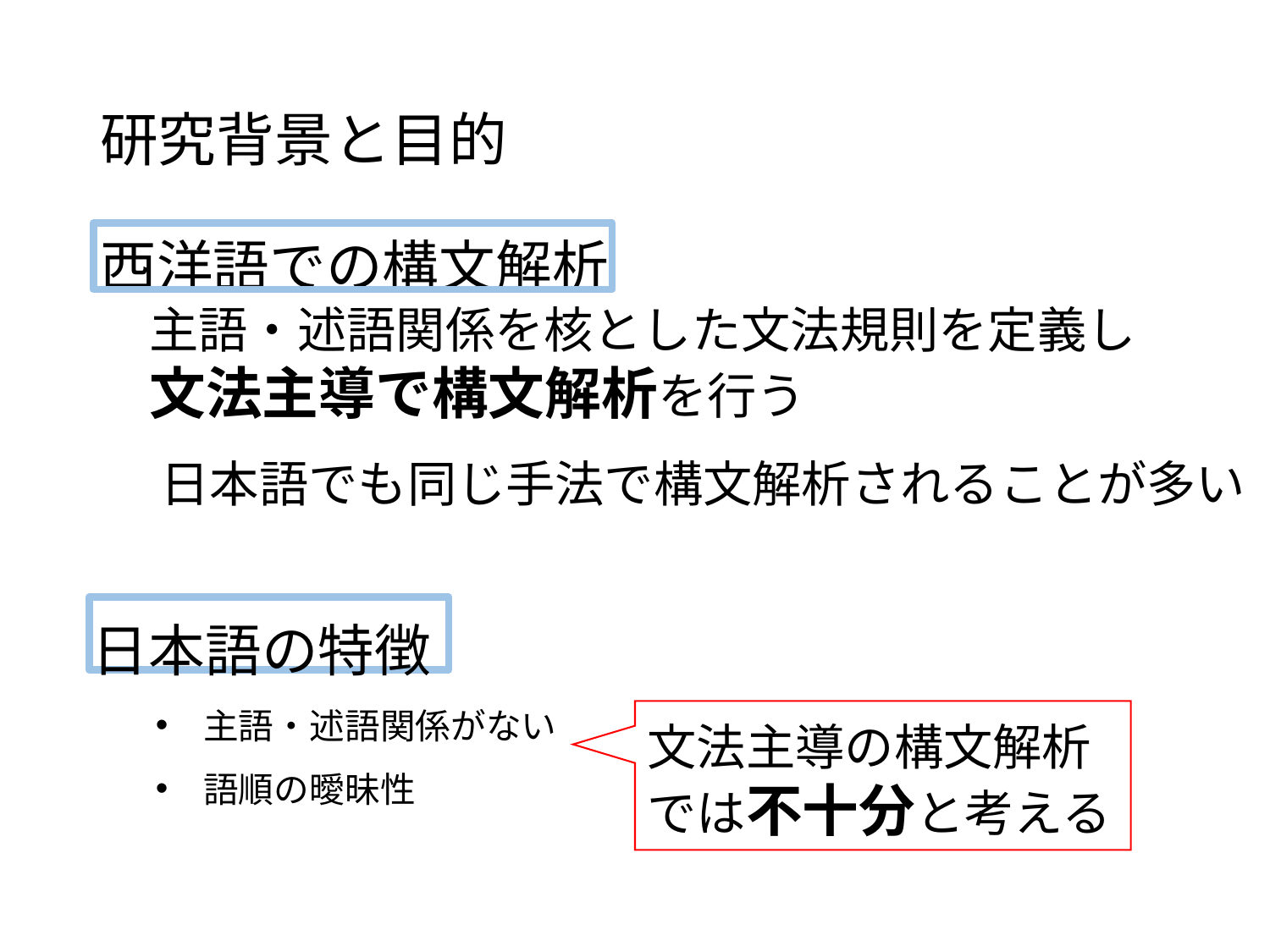

# 研究背景と目的

西洋語での構文解析
　主語・述語関係を核とした文法規則を定義し
　文法主導で構文解析を行う
日本語でも同じ手法で構文解析されることが多い
Ｓｓ
日本語の特徴
主語・述語関係がない
語順の曖昧性

文法主導の構文解析では不十分と考える